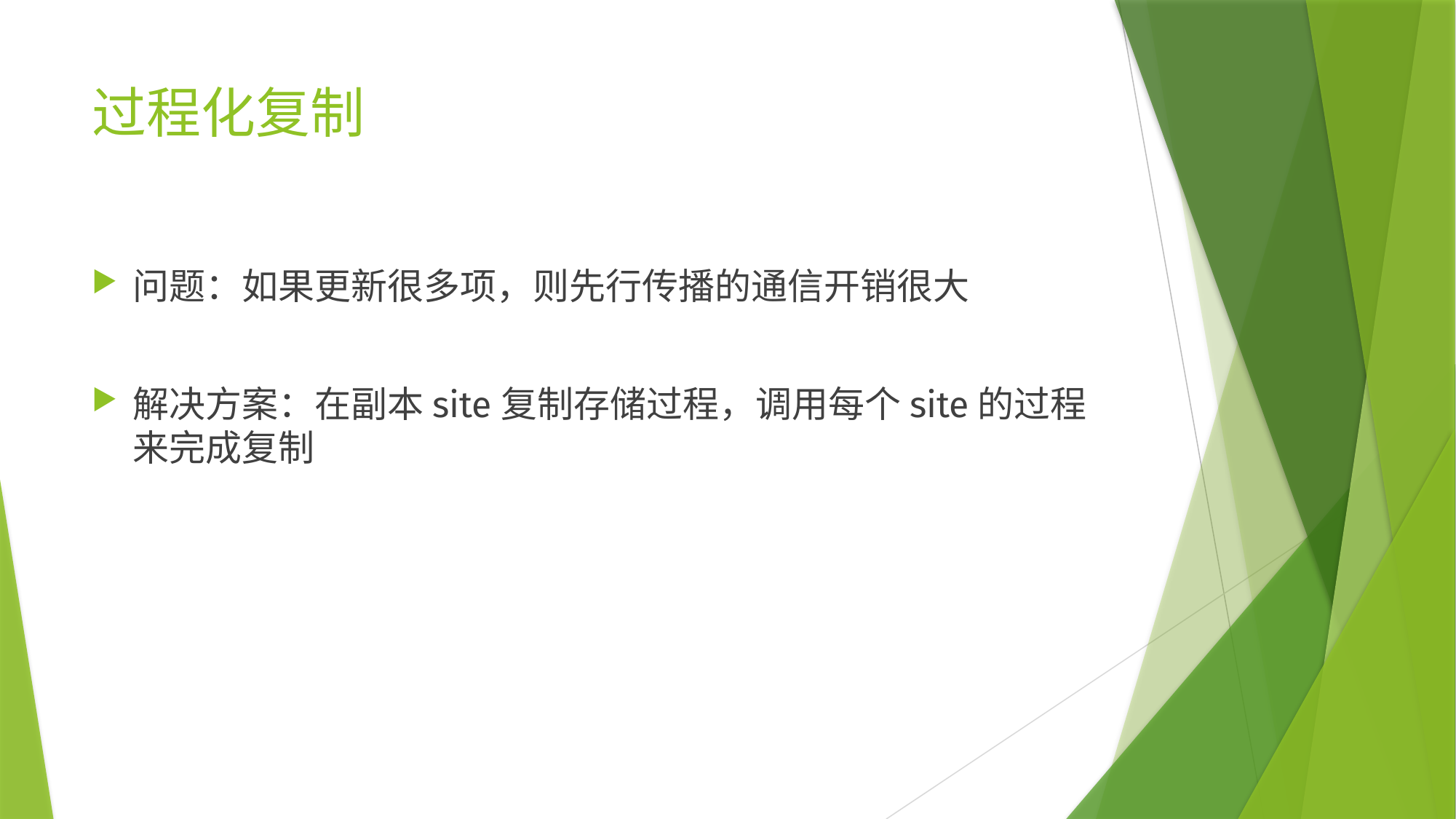

# 过程化复制
问题：如果更新很多项，则先行传播的通信开销很大

解决方案：在副本site复制存储过程，调用每个site的过程来完成复制